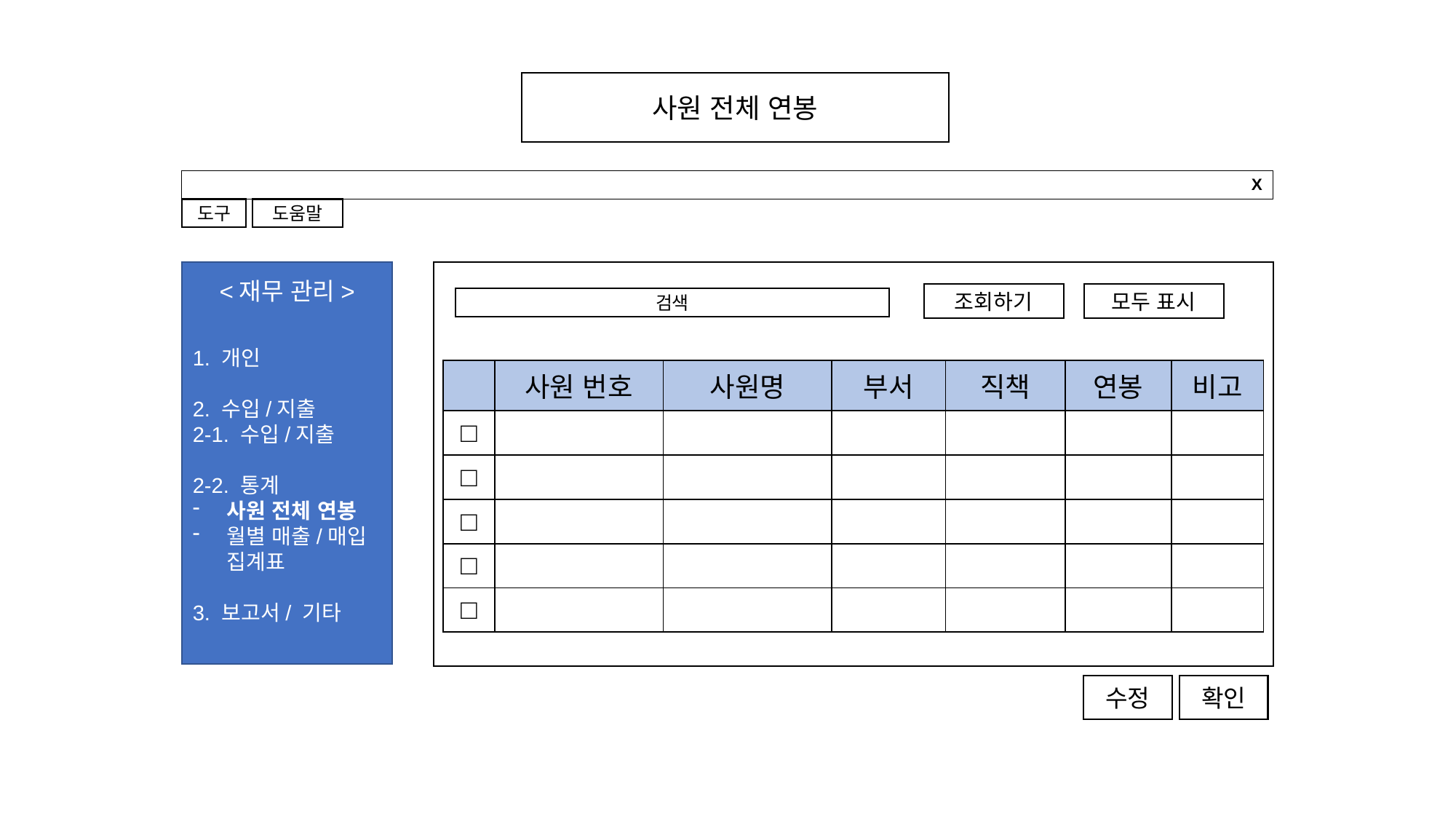

사원 전체 연봉
# X
도움말
도구
<재무 관리>

1. 개인

2. 수입/지출
2-1. 수입/지출

2-2. 통계
사원 전체 연봉
월별 매출/매입 집계표

3. 보고서/ 기타

조회하기
모두 표시
검색
|  | 사원 번호 | 사원명 | 부서 | 직책 | 연봉 | 비고 |
| --- | --- | --- | --- | --- | --- | --- |
| □ |  |  |  |  |  |  |
| □ |  |  |  |  |  |  |
| □ |  |  |  |  |  |  |
| □ |  |  |  |  |  |  |
| □ |  |  |  |  |  |  |
수정
확인